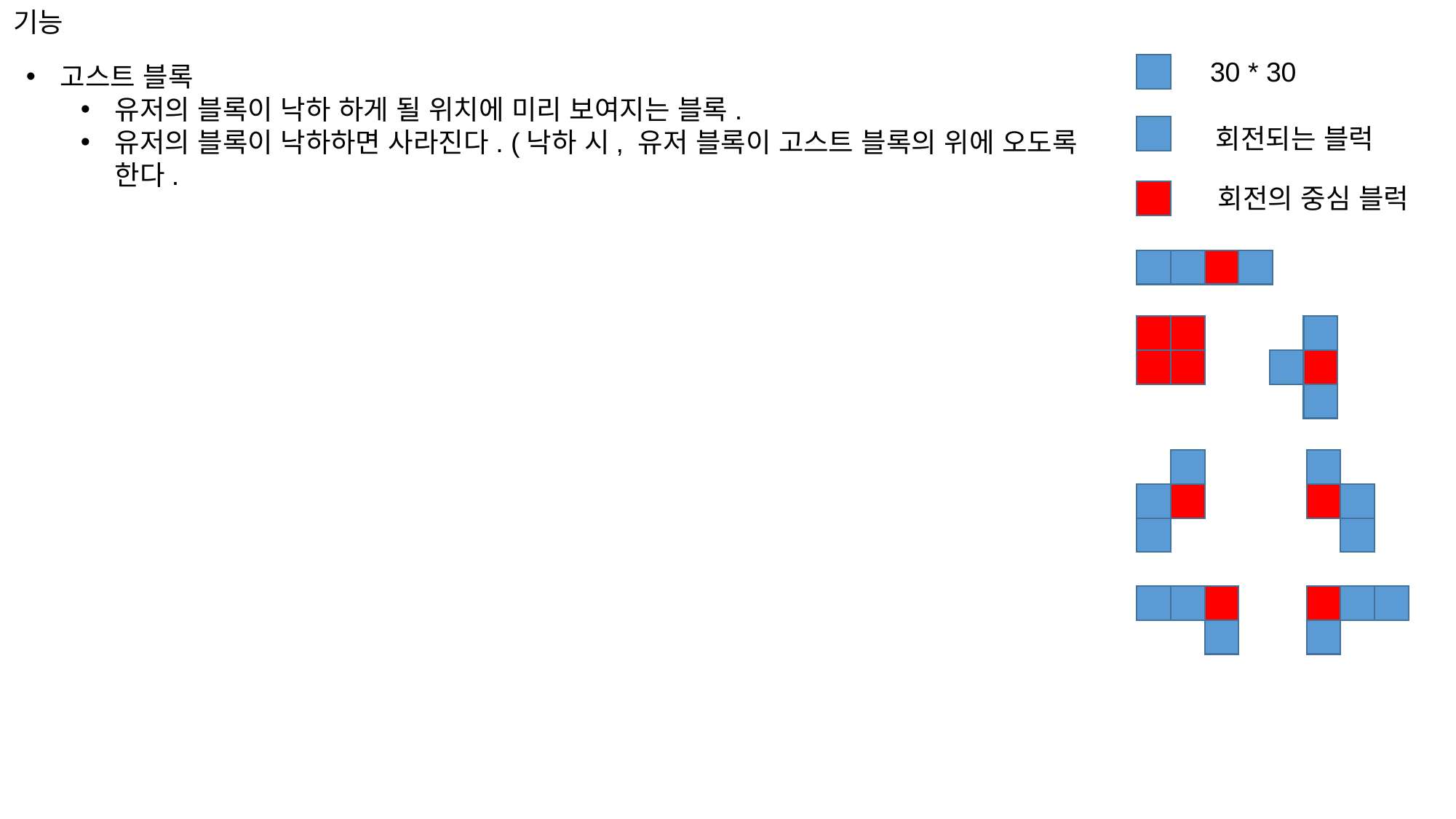

기능
30 * 30
고스트 블록
유저의 블록이 낙하 하게 될 위치에 미리 보여지는 블록.
유저의 블록이 낙하하면 사라진다. (낙하 시, 유저 블록이 고스트 블록의 위에 오도록 한다.

회전되는 블럭
회전의 중심 블럭